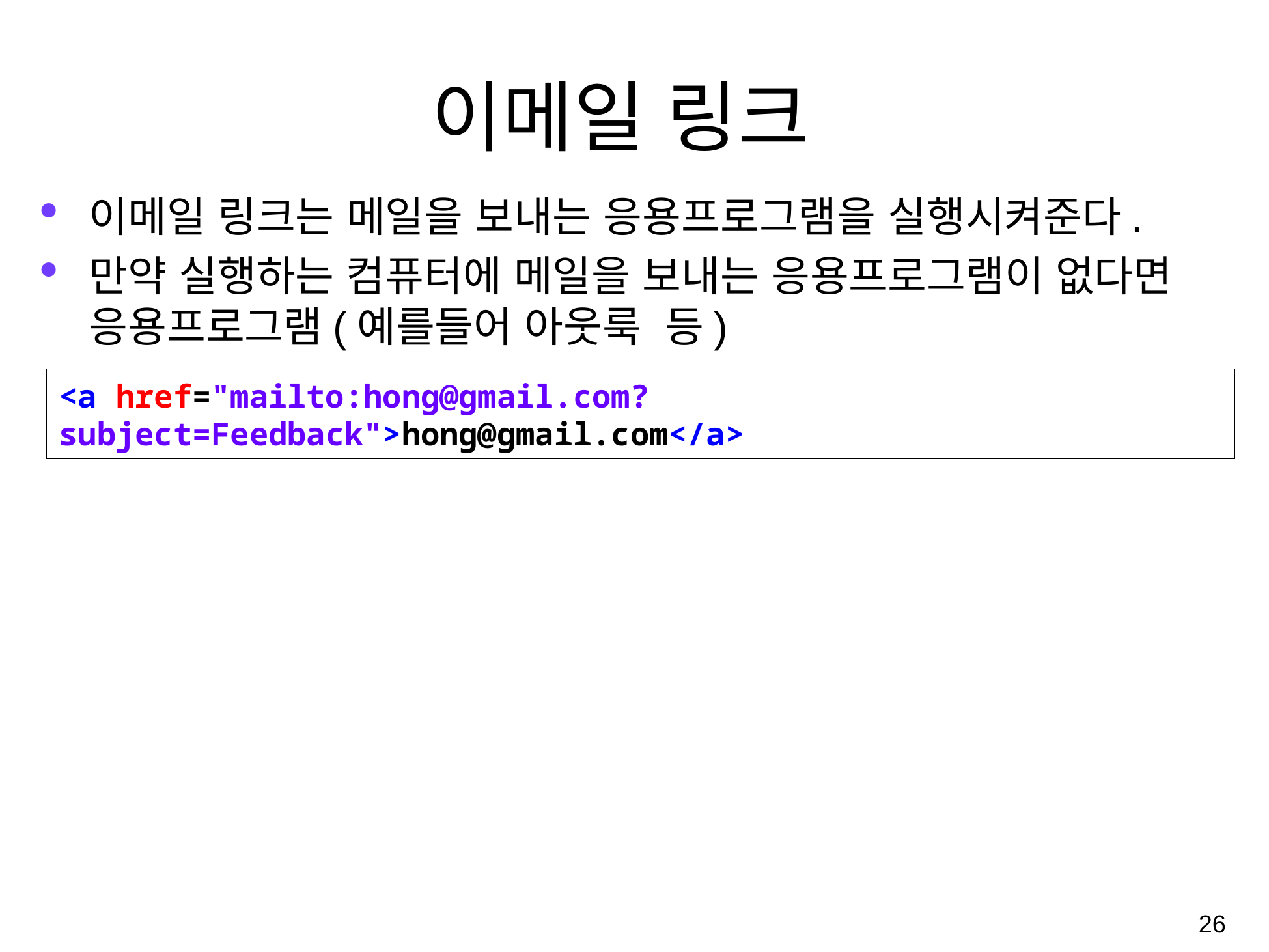

# 이메일 링크
이메일 링크는 메일을 보내는 응용프로그램을 실행시켜준다.
만약 실행하는 컴퓨터에 메일을 보내는 응용프로그램이 없다면 응용프로그램(예를들어 아웃룩  등)

<a href="mailto:hong@gmail.com?subject=Feedback">hong@gmail.com</a>
26